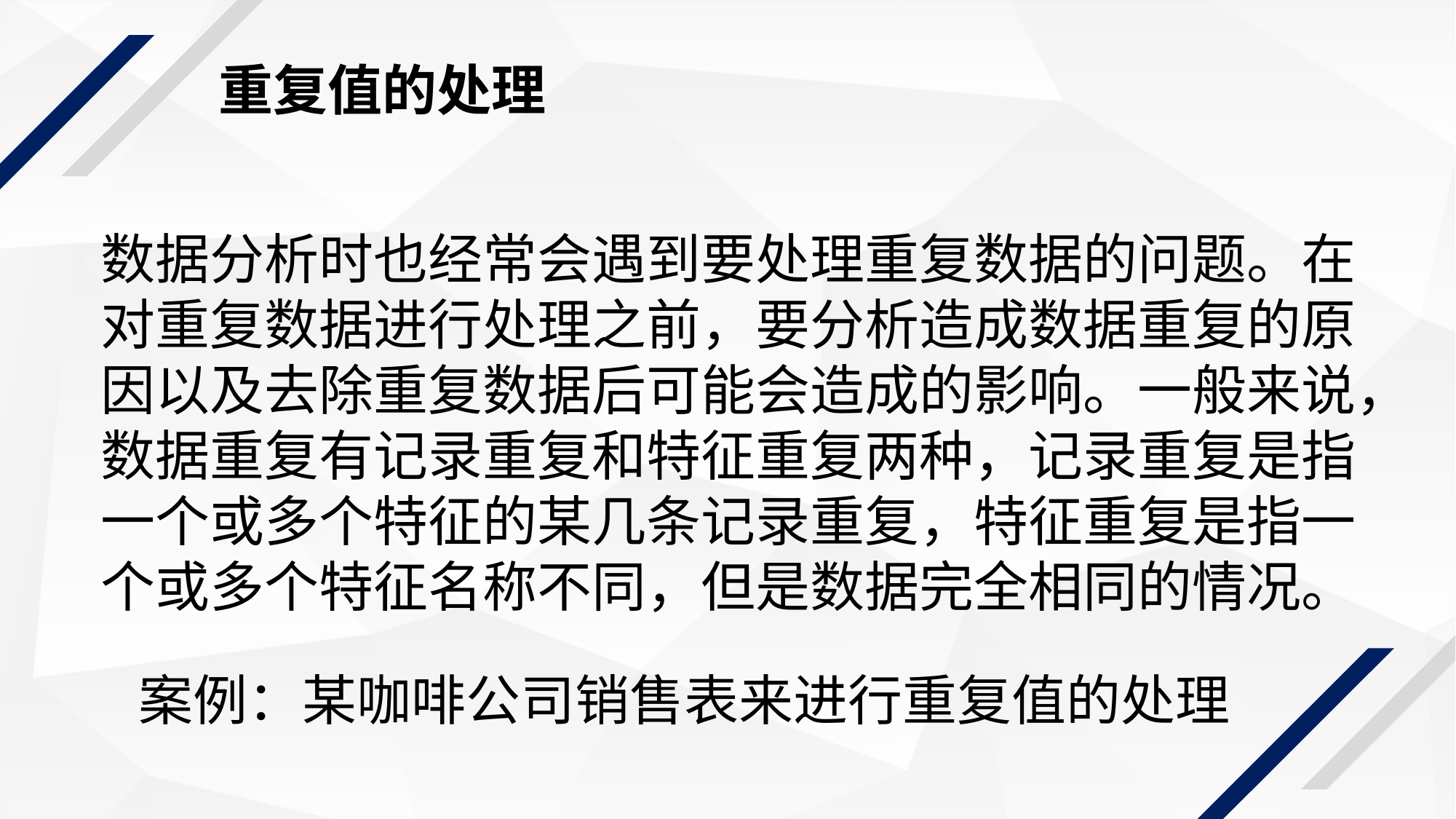

重复值的处理
数据分析时也经常会遇到要处理重复数据的问题。在对重复数据进行处理之前，要分析造成数据重复的原因以及去除重复数据后可能会造成的影响。一般来说，数据重复有记录重复和特征重复两种，记录重复是指一个或多个特征的某几条记录重复，特征重复是指一个或多个特征名称不同，但是数据完全相同的情况。
案例：某咖啡公司销售表来进行重复值的处理